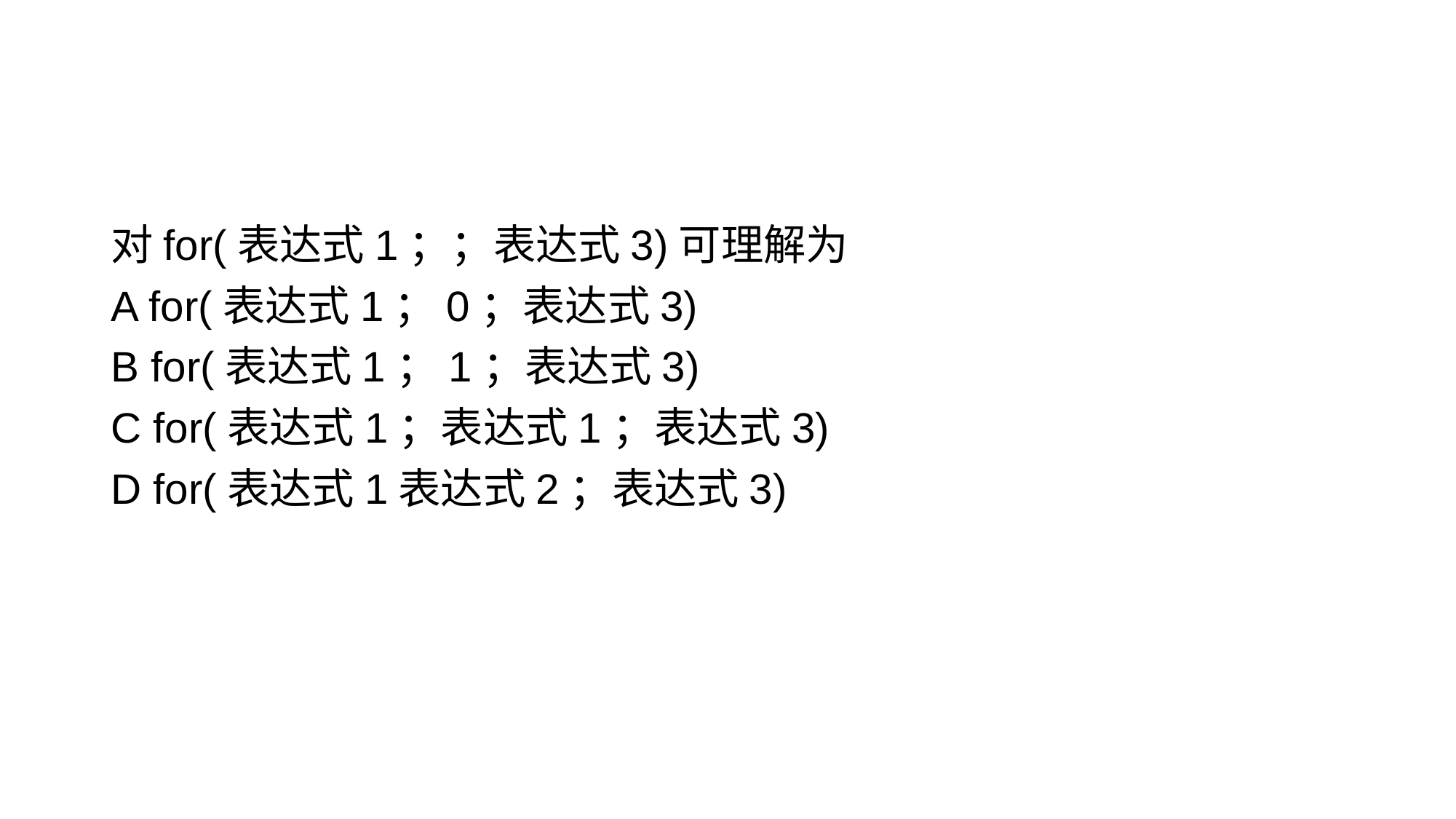

#
对for(表达式1；；表达式3)可理解为
A for(表达式1；0；表达式3)
B for(表达式1；1；表达式3)
C for(表达式1；表达式1；表达式3)
D for(表达式1表达式2；表达式3)